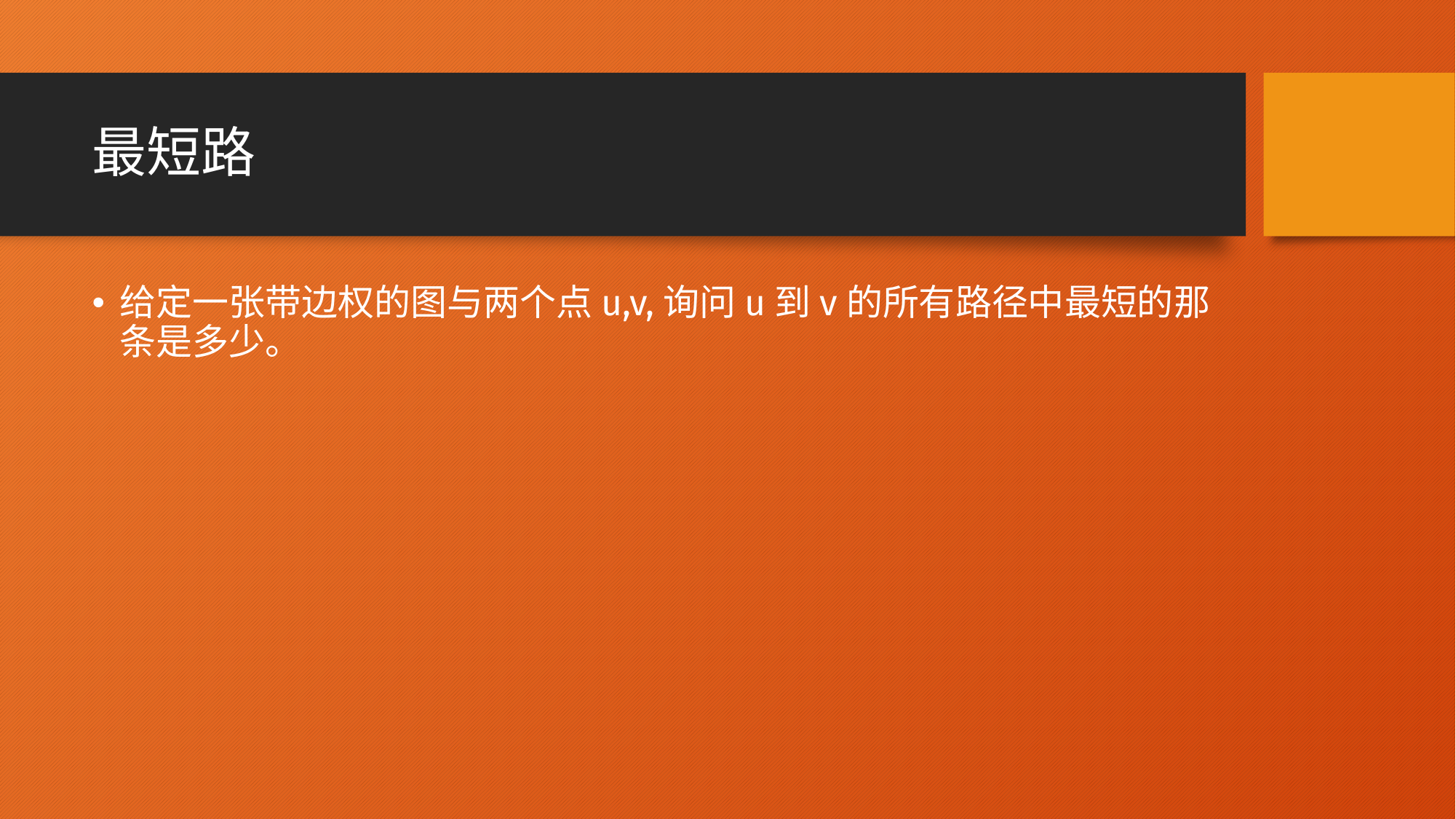

# 最短路
给定一张带边权的图与两个点u,v,询问u到v的所有路径中最短的那条是多少。